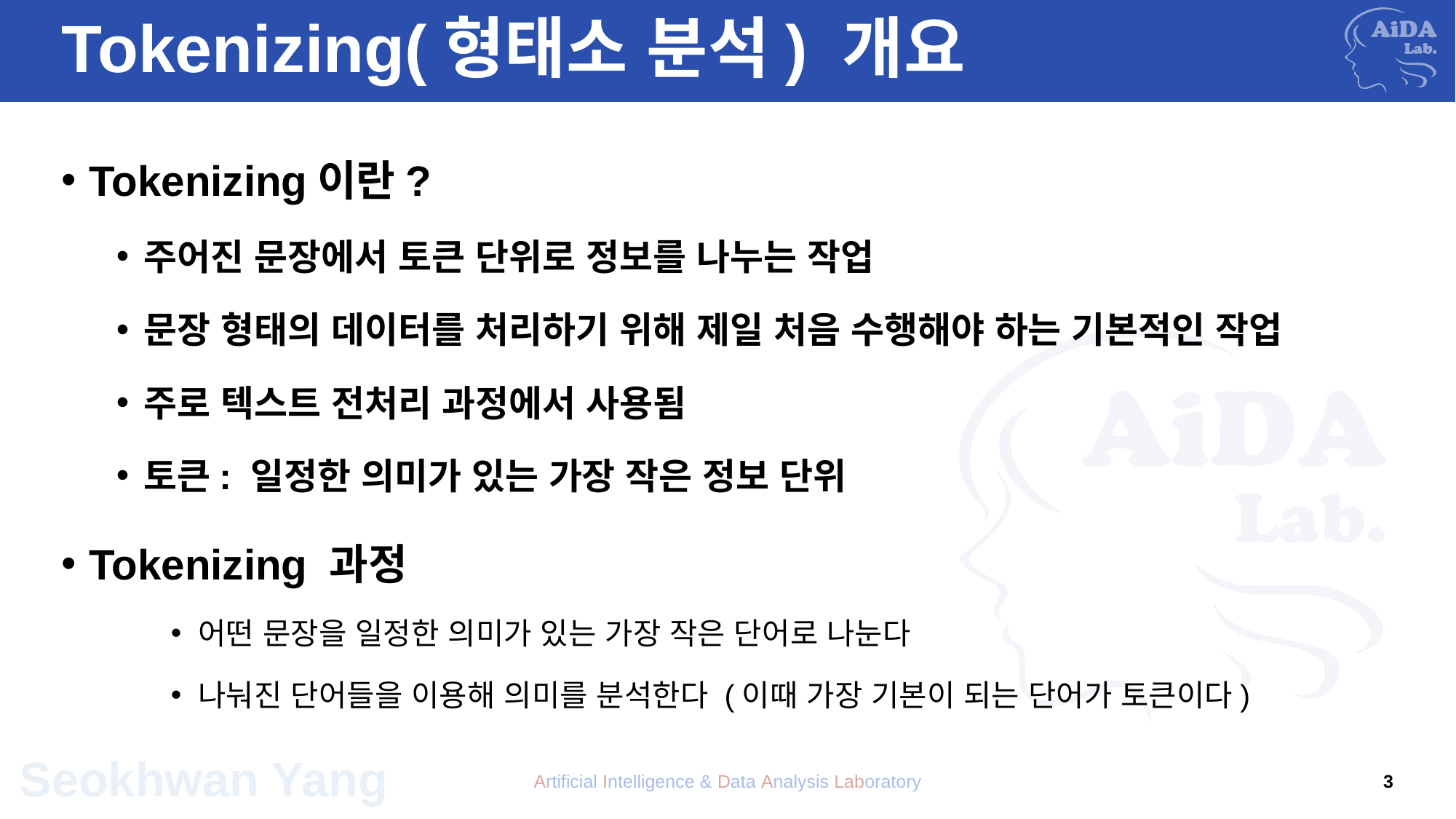

# Tokenizing(형태소 분석) 개요
Tokenizing이란?
주어진 문장에서 토큰 단위로 정보를 나누는 작업
문장 형태의 데이터를 처리하기 위해 제일 처음 수행해야 하는 기본적인 작업
주로 텍스트 전처리 과정에서 사용됨
토큰: 일정한 의미가 있는 가장 작은 정보 단위
Tokenizing 과정
어떤 문장을 일정한 의미가 있는 가장 작은 단어로 나눈다
나눠진 단어들을 이용해 의미를 분석한다 (이때 가장 기본이 되는 단어가 토큰이다)
Artificial Intelligence & Data Analysis Laboratory
3